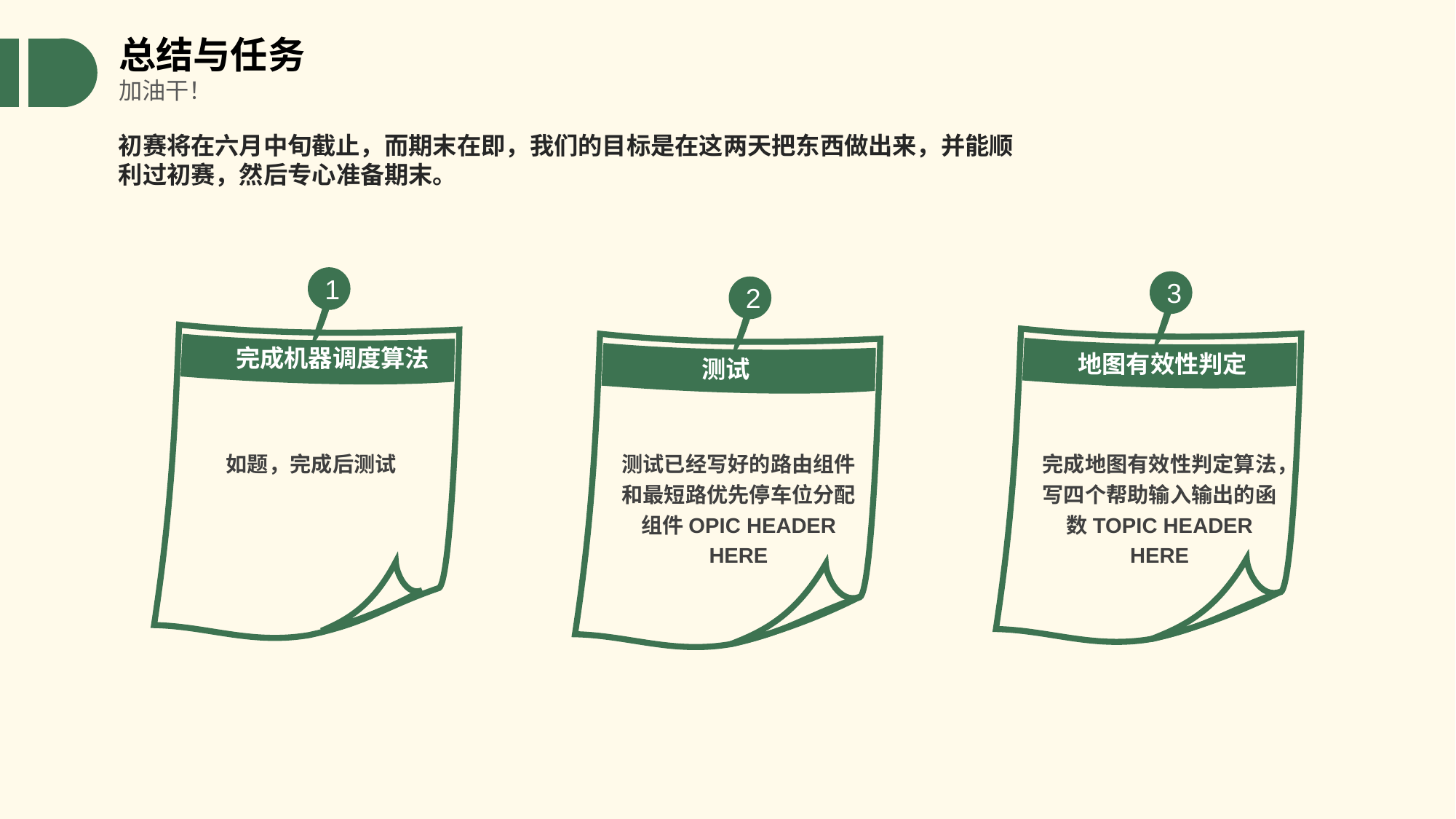

总结与任务
加油干！
初赛将在六月中旬截止，而期末在即，我们的目标是在这两天把东西做出来，并能顺利过初赛，然后专心准备期末。
1
3
2

完成机器调度算法

地图有效性判定
测试
如题，完成后测试
测试已经写好的路由组件和最短路优先停车位分配组件OPIC HEADER HERE
完成地图有效性判定算法，写四个帮助输入输出的函数TOPIC HEADER HERE